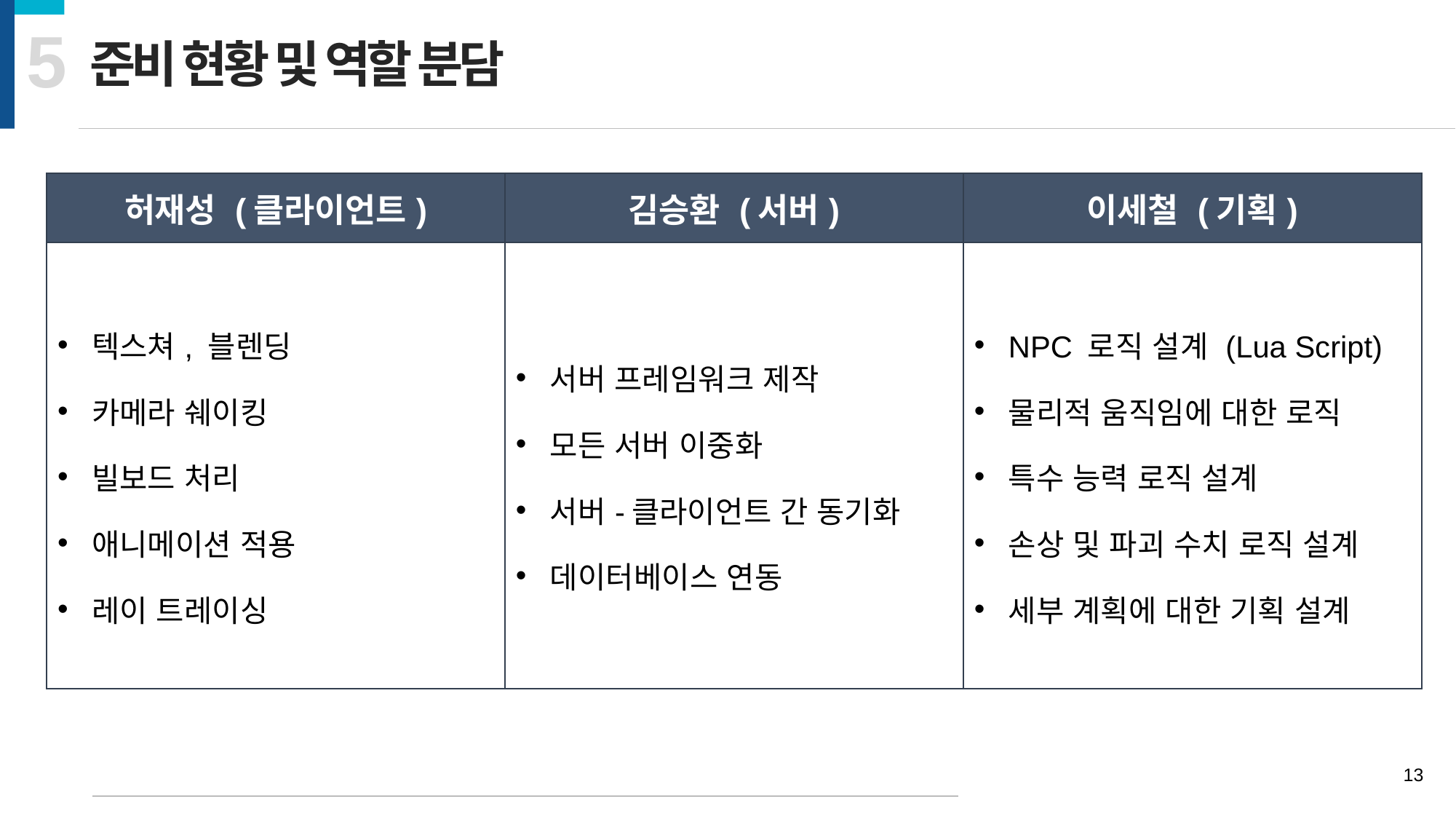

5
준비 현황 및 역할 분담
| 허재성 (클라이언트) | 김승환 (서버) | 이세철 (기획) |
| --- | --- | --- |
| 텍스쳐, 블렌딩 카메라 쉐이킹 빌보드 처리 애니메이션 적용 레이 트레이싱 | 서버 프레임워크 제작 모든 서버 이중화 서버-클라이언트 간 동기화 데이터베이스 연동 | NPC 로직 설계 (Lua Script) 물리적 움직임에 대한 로직 특수 능력 로직 설계 손상 및 파괴 수치 로직 설계 세부 계획에 대한 기획 설계 |
13